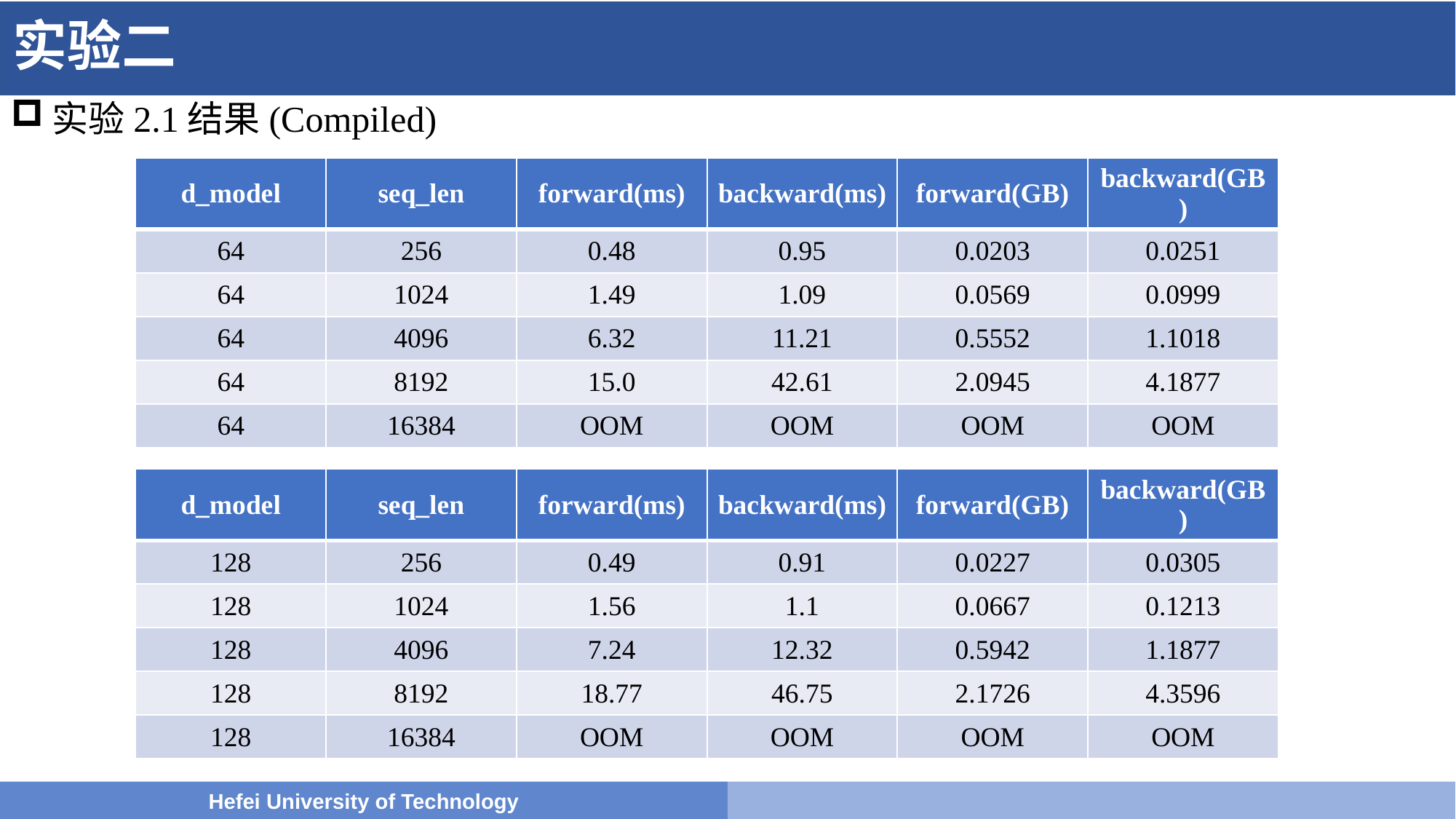

# 实验二
实验2.1结果(Compiled)

| d\_model | seq\_len | forward(ms) | backward(ms) | forward(GB) | backward(GB) |
| --- | --- | --- | --- | --- | --- |
| 64 | 256 | 0.48 | 0.95 | 0.0203 | 0.0251 |
| 64 | 1024 | 1.49 | 1.09 | 0.0569 | 0.0999 |
| 64 | 4096 | 6.32 | 11.21 | 0.5552 | 1.1018 |
| 64 | 8192 | 15.0 | 42.61 | 2.0945 | 4.1877 |
| 64 | 16384 | OOM | OOM | OOM | OOM |
| d\_model | seq\_len | forward(ms) | backward(ms) | forward(GB) | backward(GB) |
| --- | --- | --- | --- | --- | --- |
| 128 | 256 | 0.49 | 0.91 | 0.0227 | 0.0305 |
| 128 | 1024 | 1.56 | 1.1 | 0.0667 | 0.1213 |
| 128 | 4096 | 7.24 | 12.32 | 0.5942 | 1.1877 |
| 128 | 8192 | 18.77 | 46.75 | 2.1726 | 4.3596 |
| 128 | 16384 | OOM | OOM | OOM | OOM |
12